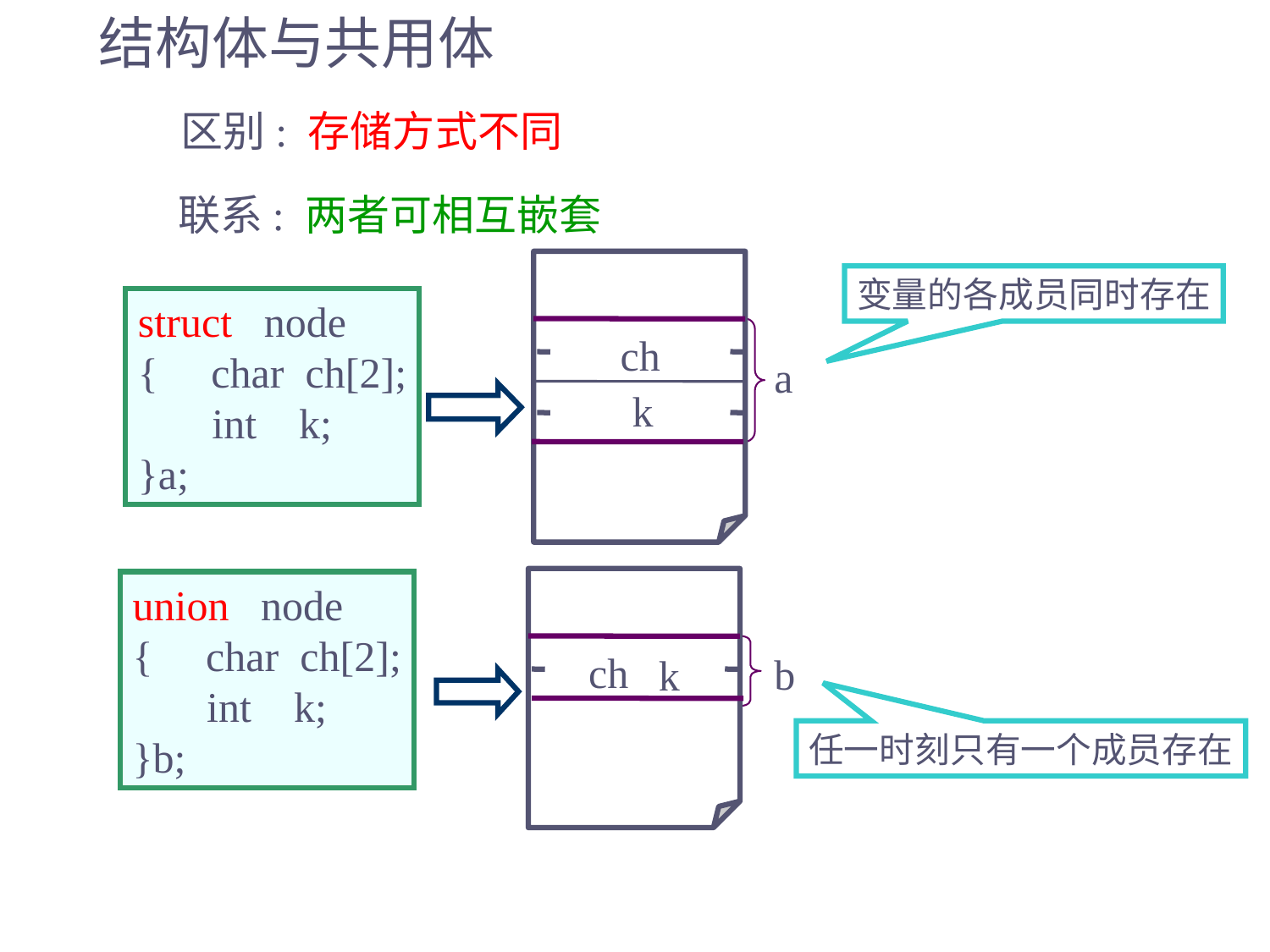

结构体与共用体

区别: 存储方式不同
联系: 两者可相互嵌套

ch
a

k

struct   node
{     char  ch[2];
       int    k;
}a;

ch
b
k

union   node
{     char  ch[2];
       int    k;
}b;

变量的各成员同时存在
任一时刻只有一个成员存在
31